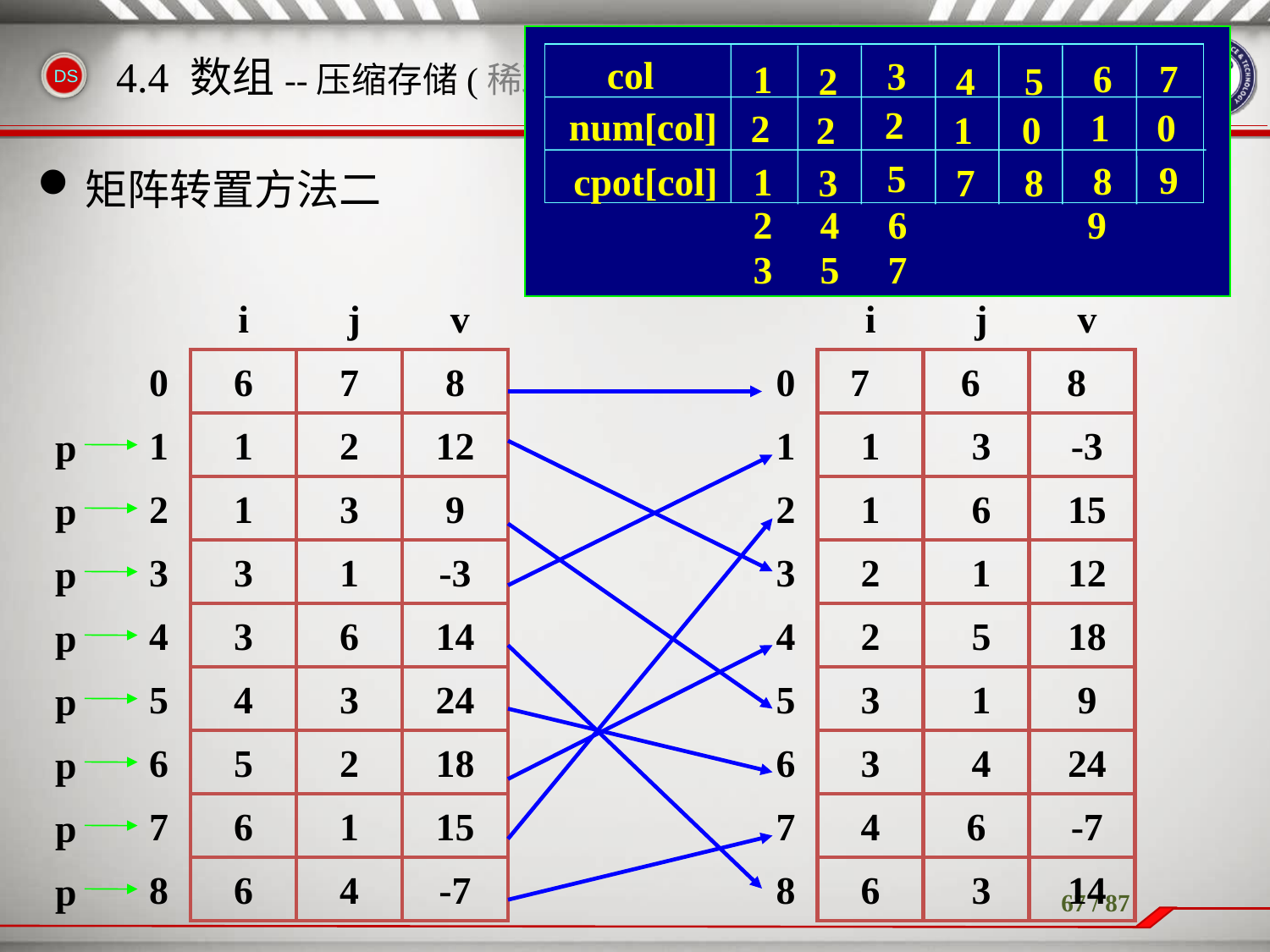

# 4.4 数组--压缩存储(稀疏矩阵)

3
2
5

6
1
8

1
2
1
col

2
2
3

4
1
7

5
0
8

7
num[col]
0

9

cpot[col]
矩阵转置方法二
2
4
6
9
3
5
7
i
 j
 v
0
6
7
8
1
1
2
12
2
1
3
9
3
3
1
-3
4
3
6
14
5
4
3
24
6
5
2
18
7
6
1
15
8
6
4
-7
i
 j
 v
0

1

2

3

4

5

6

7

8

7
 6
 8

1
 3
 -3
p

1
 6
 15
p

2
 1
 12
p

2
 5
 18
p

3
 1
 9
p

3
 4
 24
p

4
6
 -7
p

6
 3
 14
p